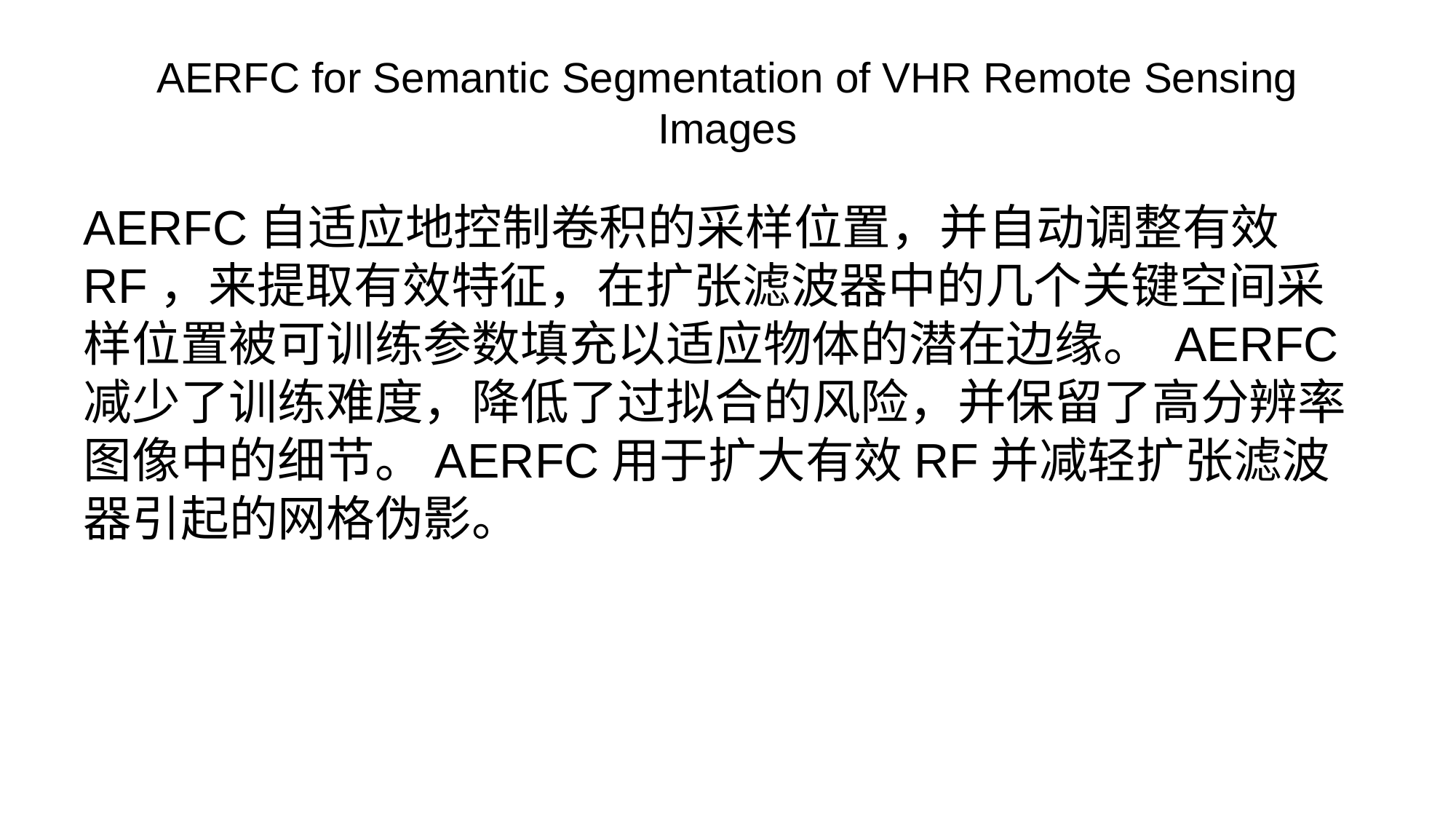

# AERFC for Semantic Segmentation of VHR Remote Sensing Images
AERFC自适应地控制卷积的采样位置，并自动调整有效RF，来提取有效特征，在扩张滤波器中的几个关键空间采样位置被可训练参数填充以适应物体的潜在边缘。 AERFC减少了训练难度，降低了过拟合的风险，并保留了高分辨率图像中的细节。AERFC用于扩大有效RF并减轻扩张滤波器引起的网格伪影。